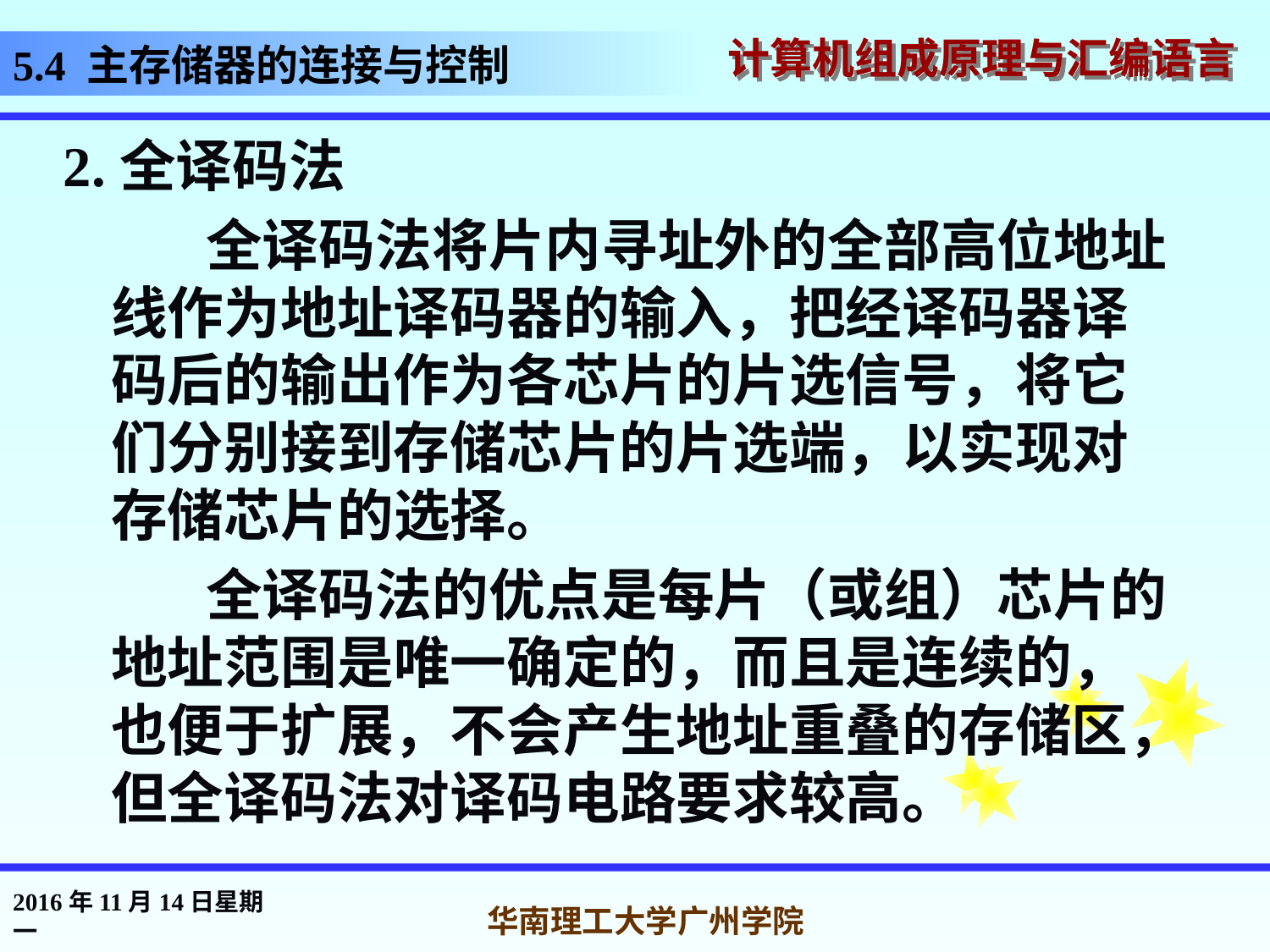

# 5.4 主存储器的连接与控制
2.全译码法
          全译码法将片内寻址外的全部高位地址线作为地址译码器的输入，把经译码器译码后的输出作为各芯片的片选信号，将它们分别接到存储芯片的片选端，以实现对存储芯片的选择。
          全译码法的优点是每片（或组）芯片的地址范围是唯一确定的，而且是连续的，也便于扩展，不会产生地址重叠的存储区，但全译码法对译码电路要求较高。
2016年11月14日星期一
华南理工大学广州学院